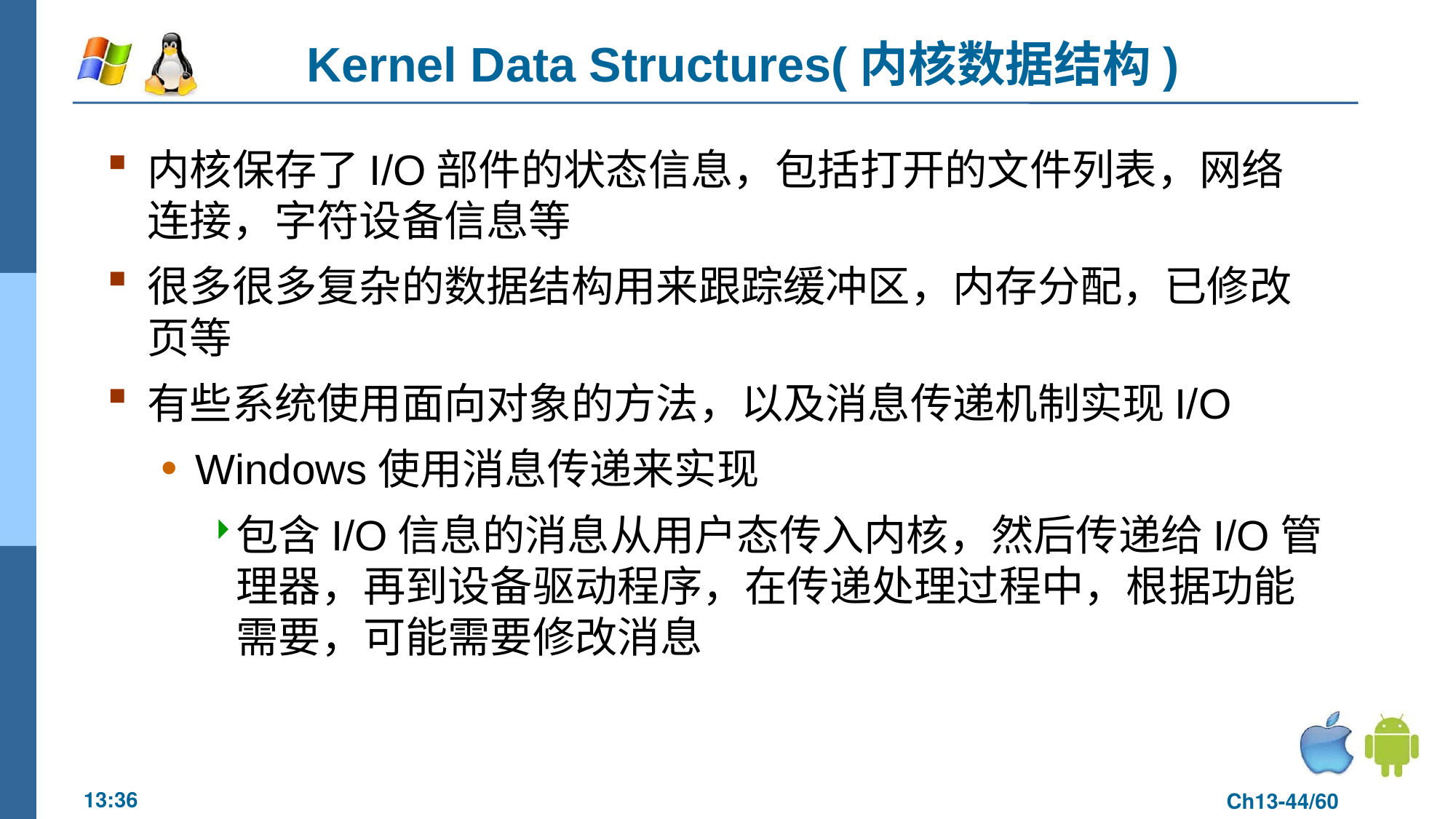

# Kernel Data Structures(内核数据结构)
内核保存了I/O部件的状态信息，包括打开的文件列表，网络连接，字符设备信息等
很多很多复杂的数据结构用来跟踪缓冲区，内存分配，已修改页等
有些系统使用面向对象的方法，以及消息传递机制实现I/O
Windows使用消息传递来实现
包含I/O信息的消息从用户态传入内核，然后传递给I/O管理器，再到设备驱动程序，在传递处理过程中，根据功能需要，可能需要修改消息